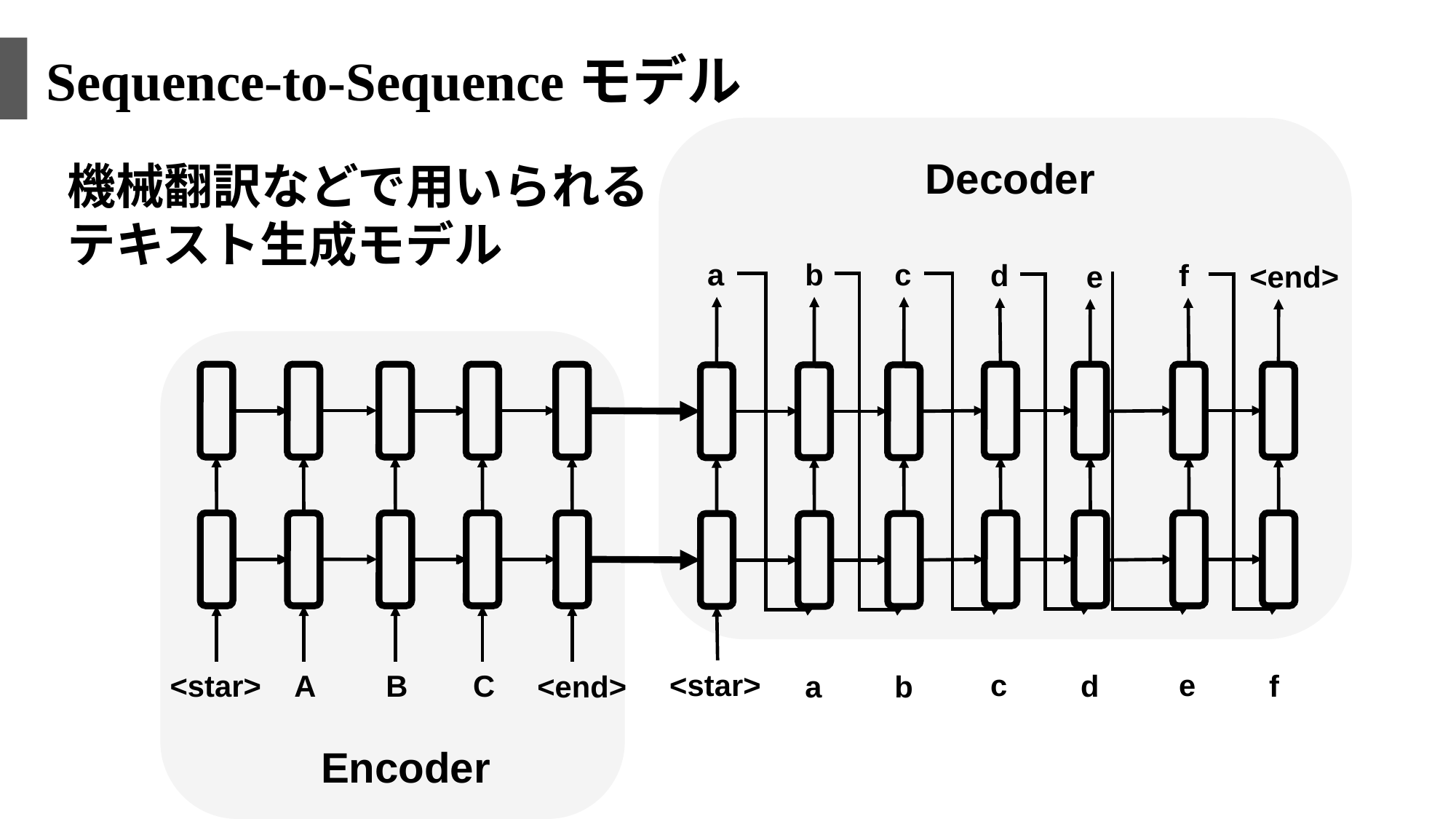

Sequence-to-Sequenceモデル

Decoder
機械翻訳などで用いられる
テキスト生成モデル
a
b
c
f
d
    <end>
       e

e
<star>
c
<star>
f
A
B
C
d
    <end>
a
b
Encoder